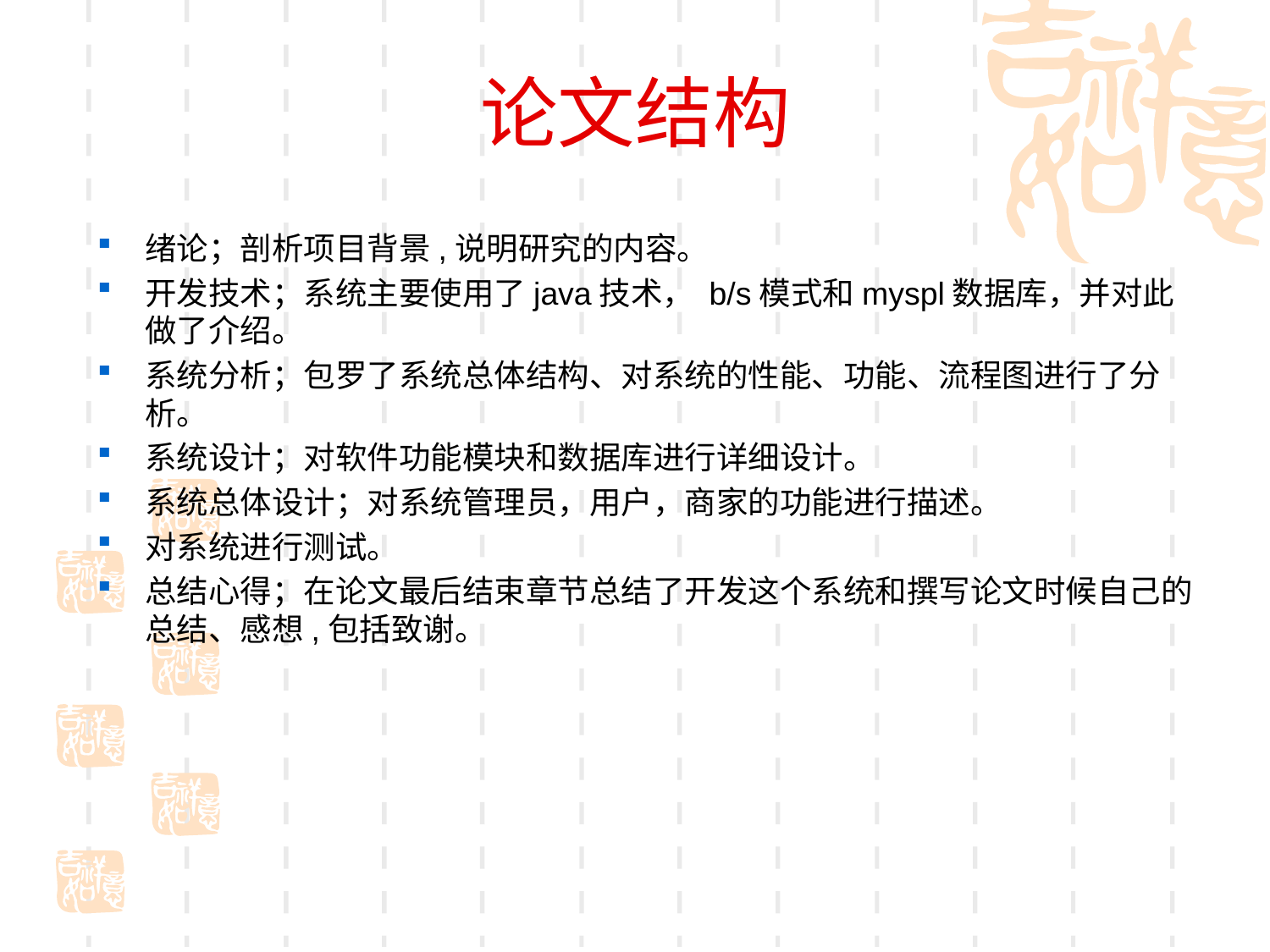

# 论文结构
绪论；剖析项目背景,说明研究的内容。
开发技术；系统主要使用了java技术， b/s模式和myspl数据库，并对此做了介绍。
系统分析；包罗了系统总体结构、对系统的性能、功能、流程图进行了分析。
系统设计；对软件功能模块和数据库进行详细设计。
系统总体设计；对系统管理员，用户，商家的功能进行描述。
对系统进行测试。
总结心得；在论文最后结束章节总结了开发这个系统和撰写论文时候自己的总结、感想,包括致谢。